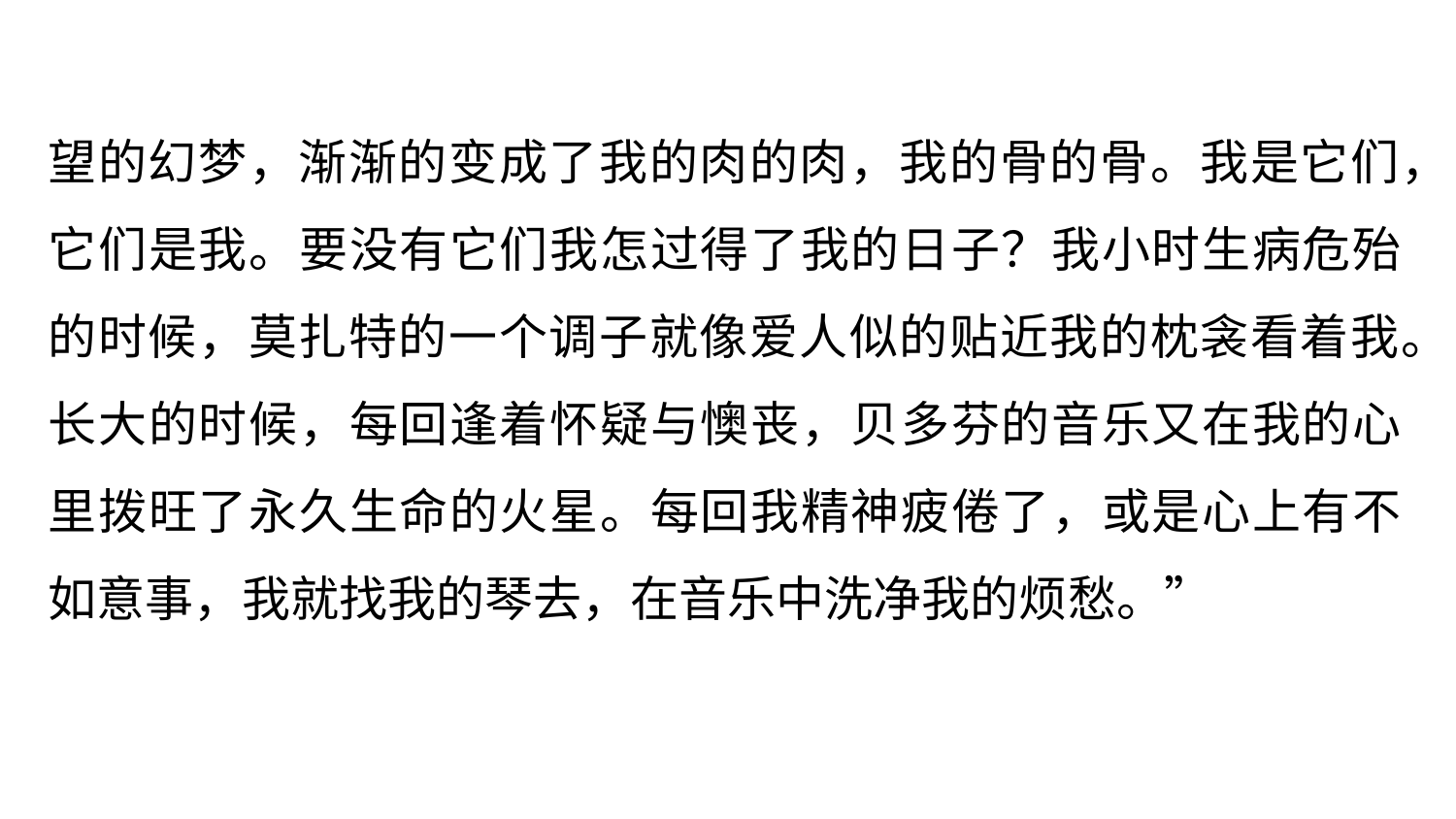

望的幻梦，渐渐的变成了我的肉的肉，我的骨的骨。我是它们，它们是我。要没有它们我怎过得了我的日子？我小时生病危殆的时候，莫扎特的一个调子就像爱人似的贴近我的枕衾看着我。长大的时候，每回逢着怀疑与懊丧，贝多芬的音乐又在我的心里拨旺了永久生命的火星。每回我精神疲倦了，或是心上有不如意事，我就找我的琴去，在音乐中洗净我的烦愁。”